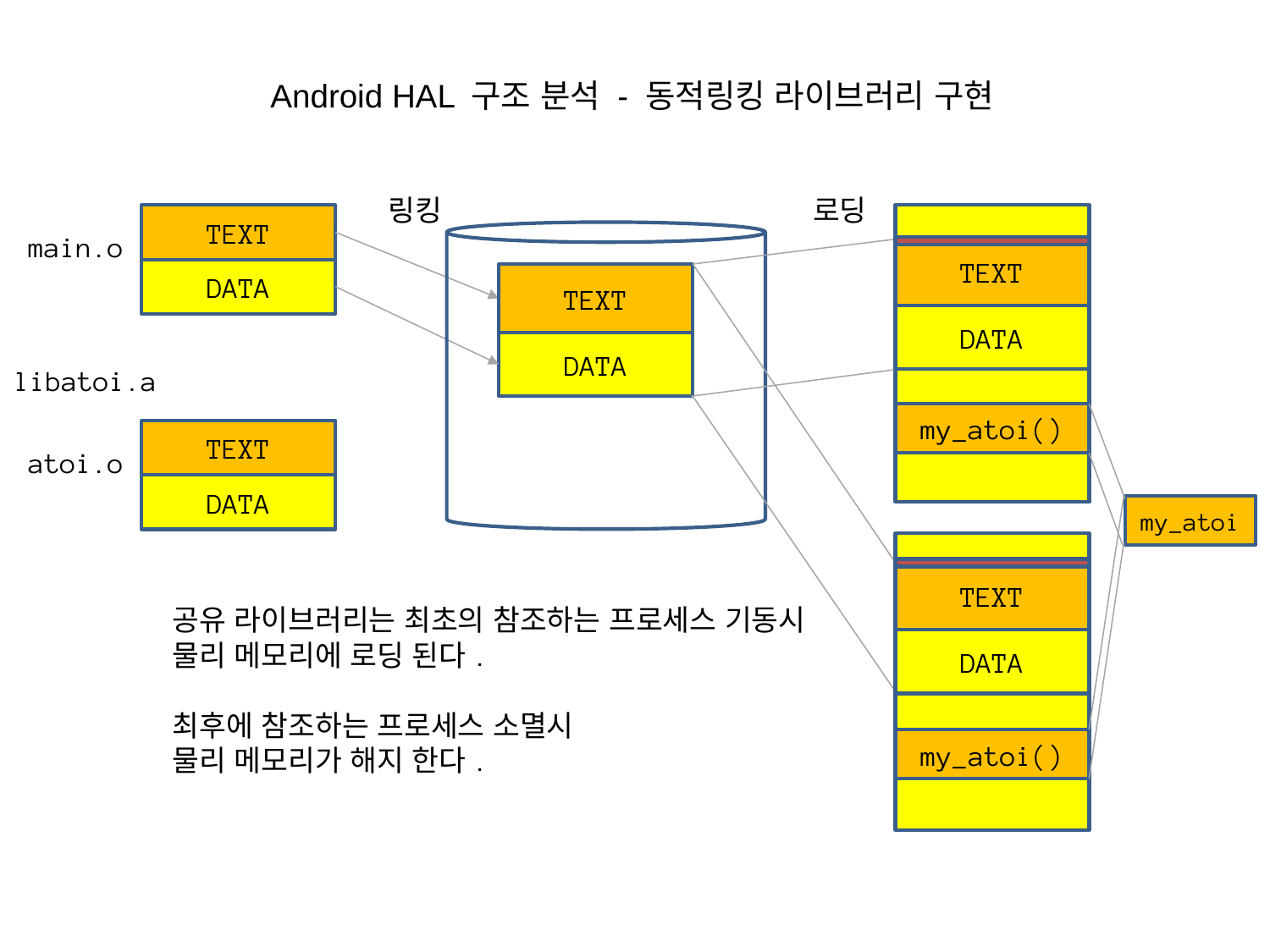

# Android HAL 구조 분석 - 동적링킹 라이브러리 구현
링킹
로딩

TEXT

main.o

TEXT
DATA
TEXT
DATA
DATA
libatoi.a
my_atoi()
TEXT
atoi.o
DATA
my_atoi

TEXT
공유 라이브러리는 최초의 참조하는 프로세스 기동시
물리 메모리에 로딩 된다.

최후에 참조하는 프로세스 소멸시
물리 메모리가 해지 한다.
DATA
my_atoi()